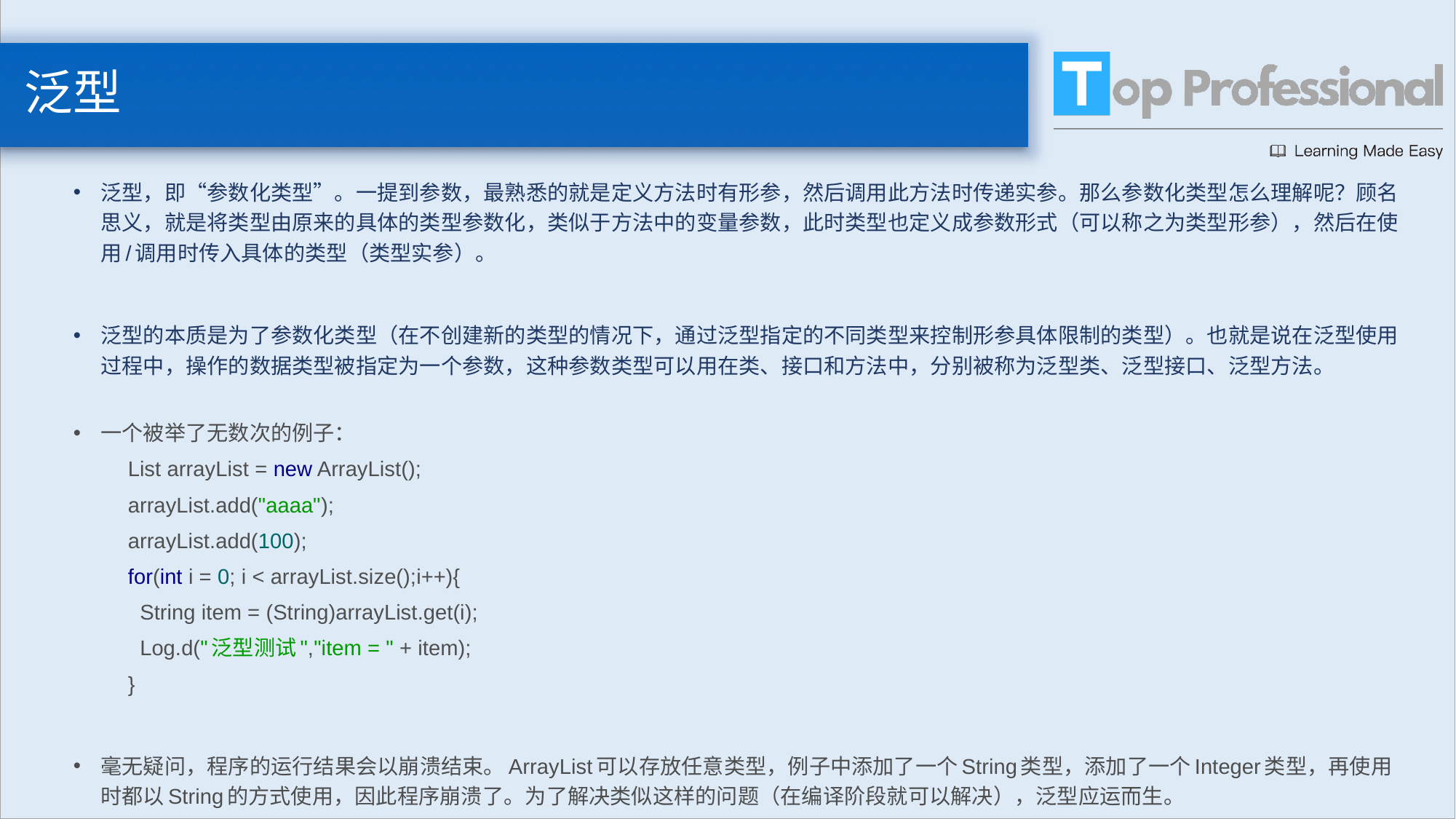

# 泛型
泛型，即“参数化类型”。一提到参数，最熟悉的就是定义方法时有形参，然后调用此方法时传递实参。那么参数化类型怎么理解呢？顾名思义，就是将类型由原来的具体的类型参数化，类似于方法中的变量参数，此时类型也定义成参数形式（可以称之为类型形参），然后在使用/调用时传入具体的类型（类型实参）。

泛型的本质是为了参数化类型（在不创建新的类型的情况下，通过泛型指定的不同类型来控制形参具体限制的类型）。也就是说在泛型使用过程中，操作的数据类型被指定为一个参数，这种参数类型可以用在类、接口和方法中，分别被称为泛型类、泛型接口、泛型方法。

一个被举了无数次的例子：
List arrayList = new ArrayList();
arrayList.add("aaaa");
arrayList.add(100);
for(int i = 0; i < arrayList.size();i++){
  String item = (String)arrayList.get(i);
  Log.d("泛型测试","item = " + item);
}

毫无疑问，程序的运行结果会以崩溃结束。ArrayList可以存放任意类型，例子中添加了一个String类型，添加了一个Integer类型，再使用时都以String的方式使用，因此程序崩溃了。为了解决类似这样的问题（在编译阶段就可以解决），泛型应运而生。